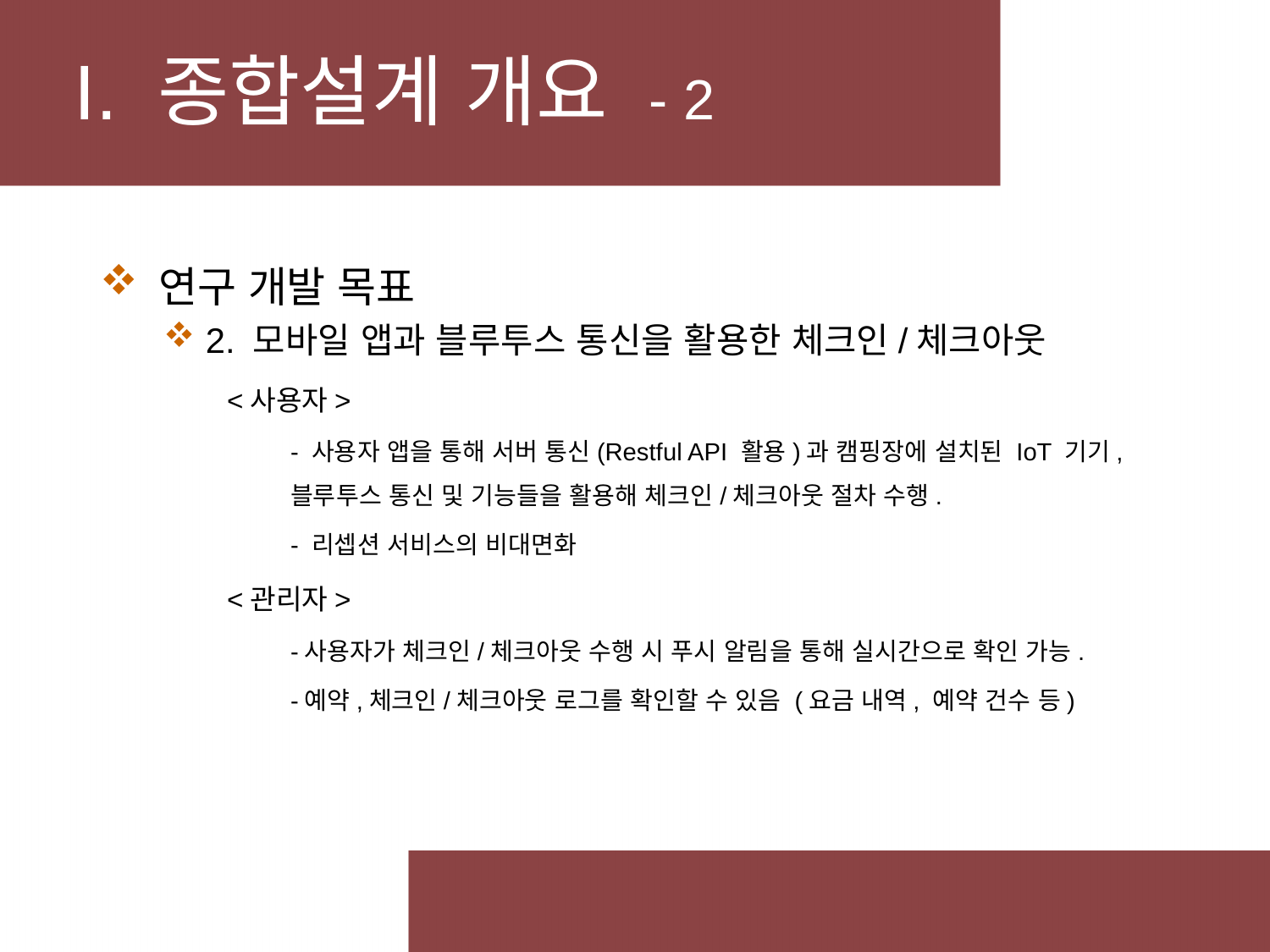

# I. 종합설계 개요 - 2
 연구 개발 목표
 2. 모바일 앱과 블루투스 통신을 활용한 체크인/체크아웃
<사용자>
- 사용자 앱을 통해 서버 통신(Restful API 활용)과 캠핑장에 설치된 IoT 기기, 블루투스 통신 및 기능들을 활용해 체크인/체크아웃 절차 수행.
- 리셉션 서비스의 비대면화
<관리자>
-사용자가 체크인/체크아웃 수행 시 푸시 알림을 통해 실시간으로 확인 가능.
-예약,체크인/체크아웃 로그를 확인할 수 있음 (요금 내역, 예약 건수 등)